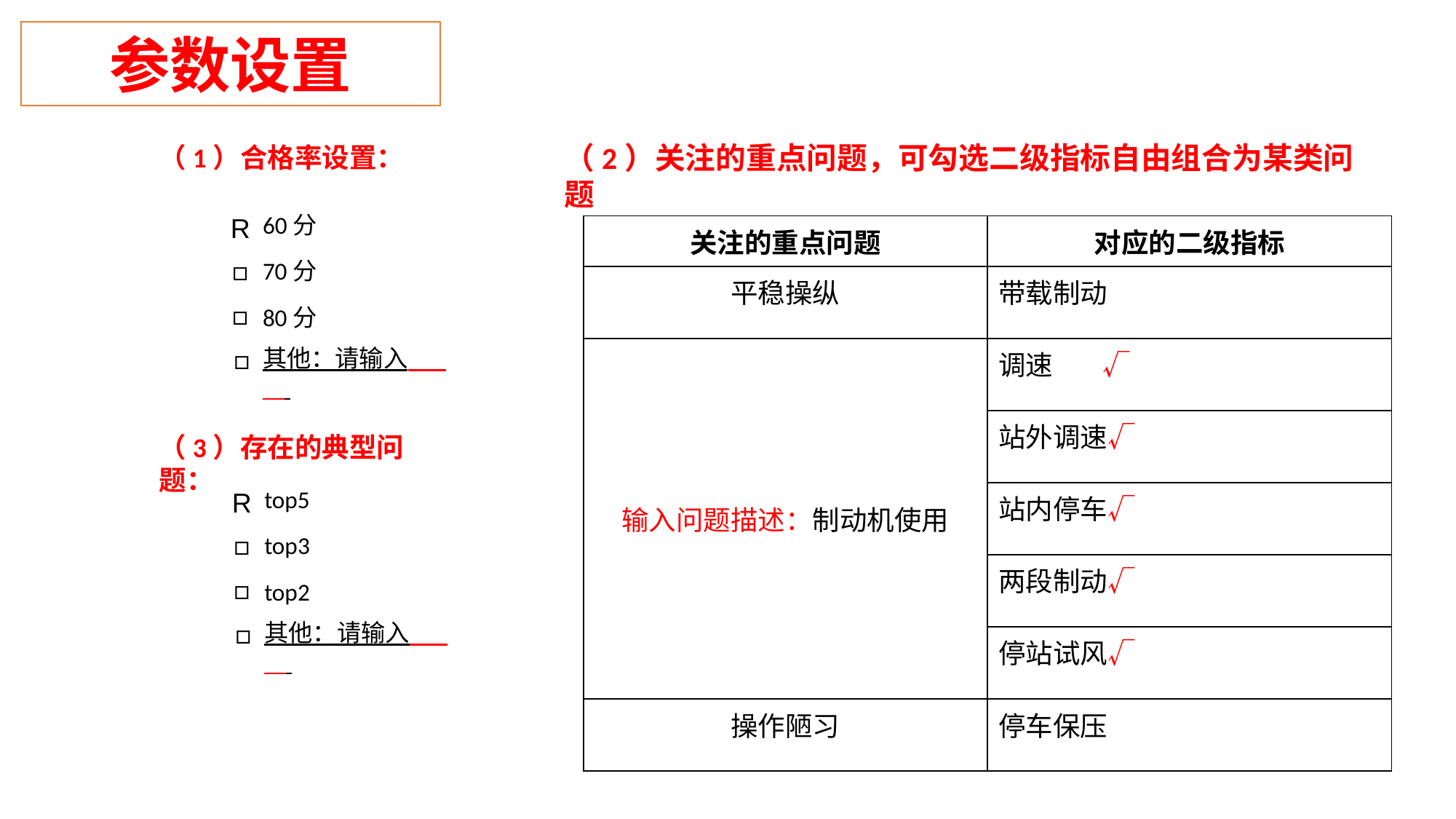

参数设置
（2）关注的重点问题，可勾选二级指标自由组合为某类问题
（1）合格率设置：
60分
R
| 关注的重点问题 | 对应的二级指标 |
| --- | --- |
| 平稳操纵 | 带载制动 |
| 输入问题描述：制动机使用 | 调速 √ |
|  | 站外调速√ |
|  | 站内停车√ |
|  | 两段制动√ |
|  | 停站试风√ |
| 操作陋习 | 停车保压 |
□
70分
□
80分
□
其他：请输入
（3）存在的典型问题：
top5
R
□
top3
□
top2
□
其他：请输入